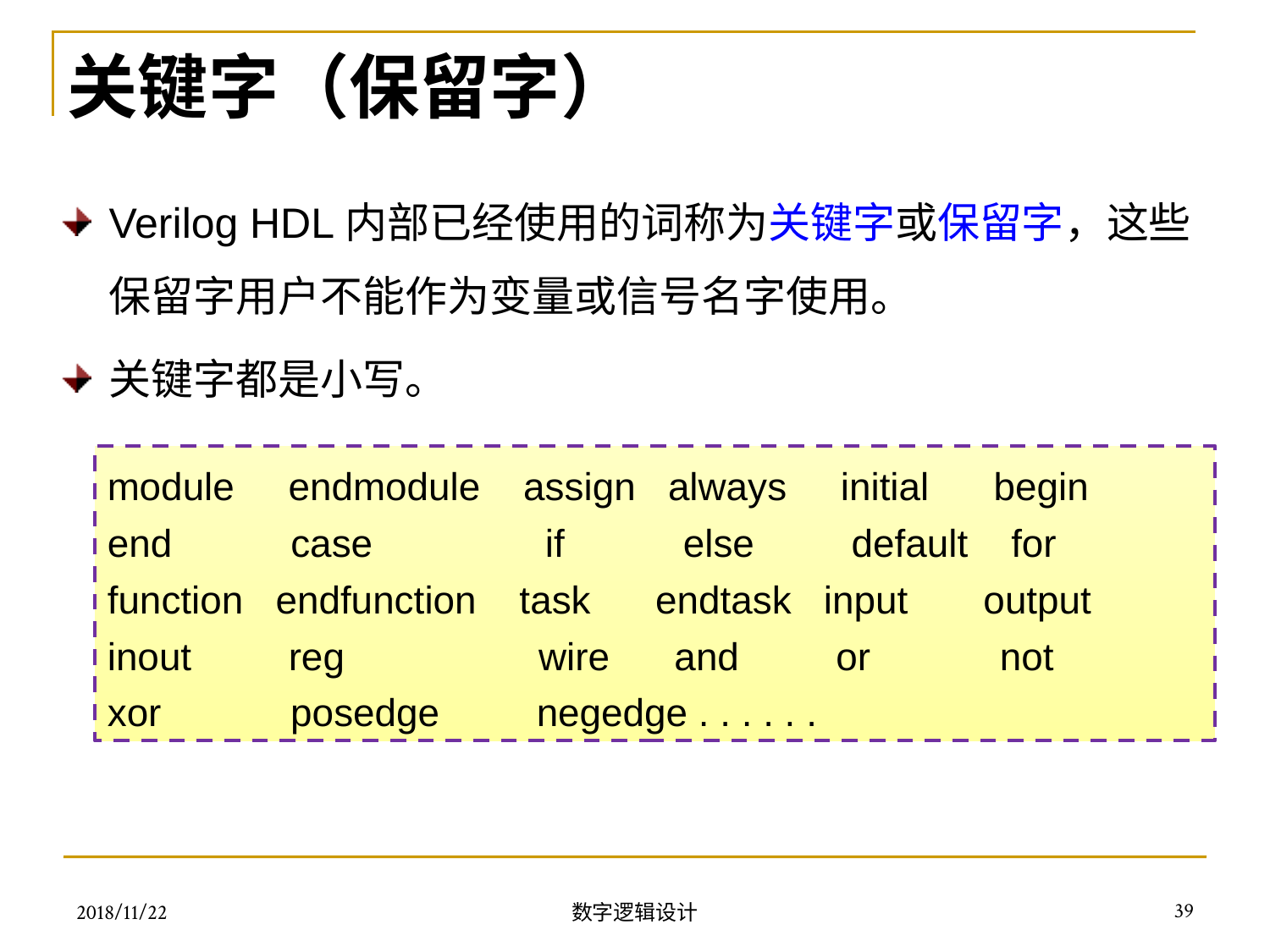

关键字（保留字）
Verilog HDL内部已经使用的词称为关键字或保留字，这些保留字用户不能作为变量或信号名字使用。
关键字都是小写。

module     endmodule    assign   always     initial      begin
end           case                if           else         default    for
function   endfunction    task      endtask   input       output
inout         reg                  wire      and         or            not
xor            posedge         negedge . . . . . .
2018/11/22
39
数字逻辑设计